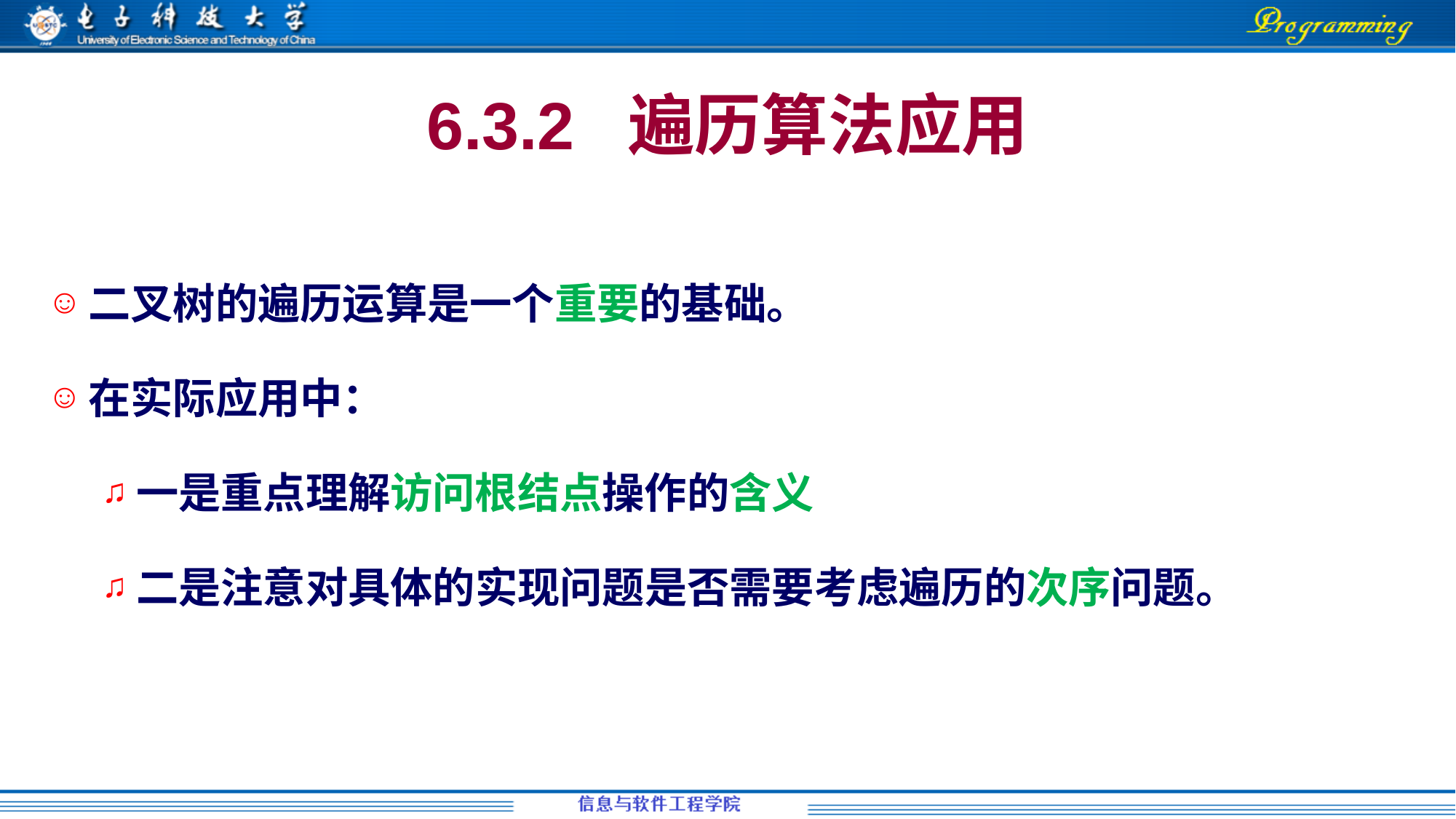

# 6.3.2  遍历算法应用
二叉树的遍历运算是一个重要的基础。
在实际应用中：
一是重点理解访问根结点操作的含义
二是注意对具体的实现问题是否需要考虑遍历的次序问题。